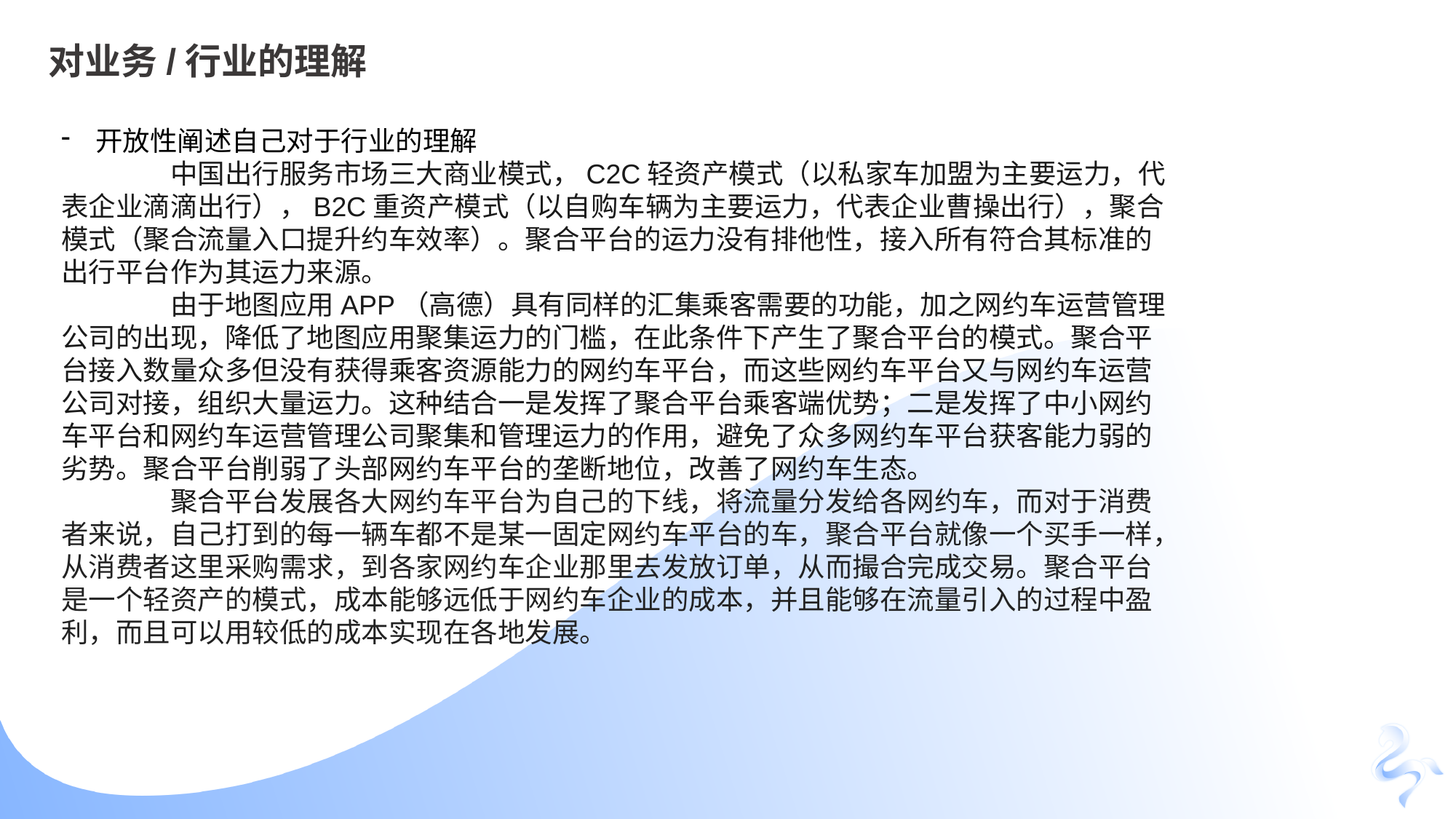

对业务/行业的理解
开放性阐述自己对于行业的理解
	中国出行服务市场三大商业模式，C2C轻资产模式（以私家车加盟为主要运力，代表企业滴滴出行），B2C重资产模式（以自购车辆为主要运力，代表企业曹操出行），聚合模式（聚合流量入口提升约车效率）。聚合平台的运力没有排他性，接入所有符合其标准的出行平台作为其运力来源。
	由于地图应用APP（高德）具有同样的汇集乘客需要的功能，加之网约车运营管理公司的出现，降低了地图应用聚集运力的门槛，在此条件下产生了聚合平台的模式。聚合平台接入数量众多但没有获得乘客资源能力的网约车平台，而这些网约车平台又与网约车运营公司对接，组织大量运力。这种结合一是发挥了聚合平台乘客端优势；二是发挥了中小网约车平台和网约车运营管理公司聚集和管理运力的作用，避免了众多网约车平台获客能力弱的劣势。聚合平台削弱了头部网约车平台的垄断地位，改善了网约车生态。
	聚合平台发展各大网约车平台为自己的下线，将流量分发给各网约车，而对于消费者来说，自己打到的每一辆车都不是某一固定网约车平台的车，聚合平台就像一个买手一样，从消费者这里采购需求，到各家网约车企业那里去发放订单，从而撮合完成交易。聚合平台是一个轻资产的模式，成本能够远低于网约车企业的成本，并且能够在流量引入的过程中盈利，而且可以用较低的成本实现在各地发展。